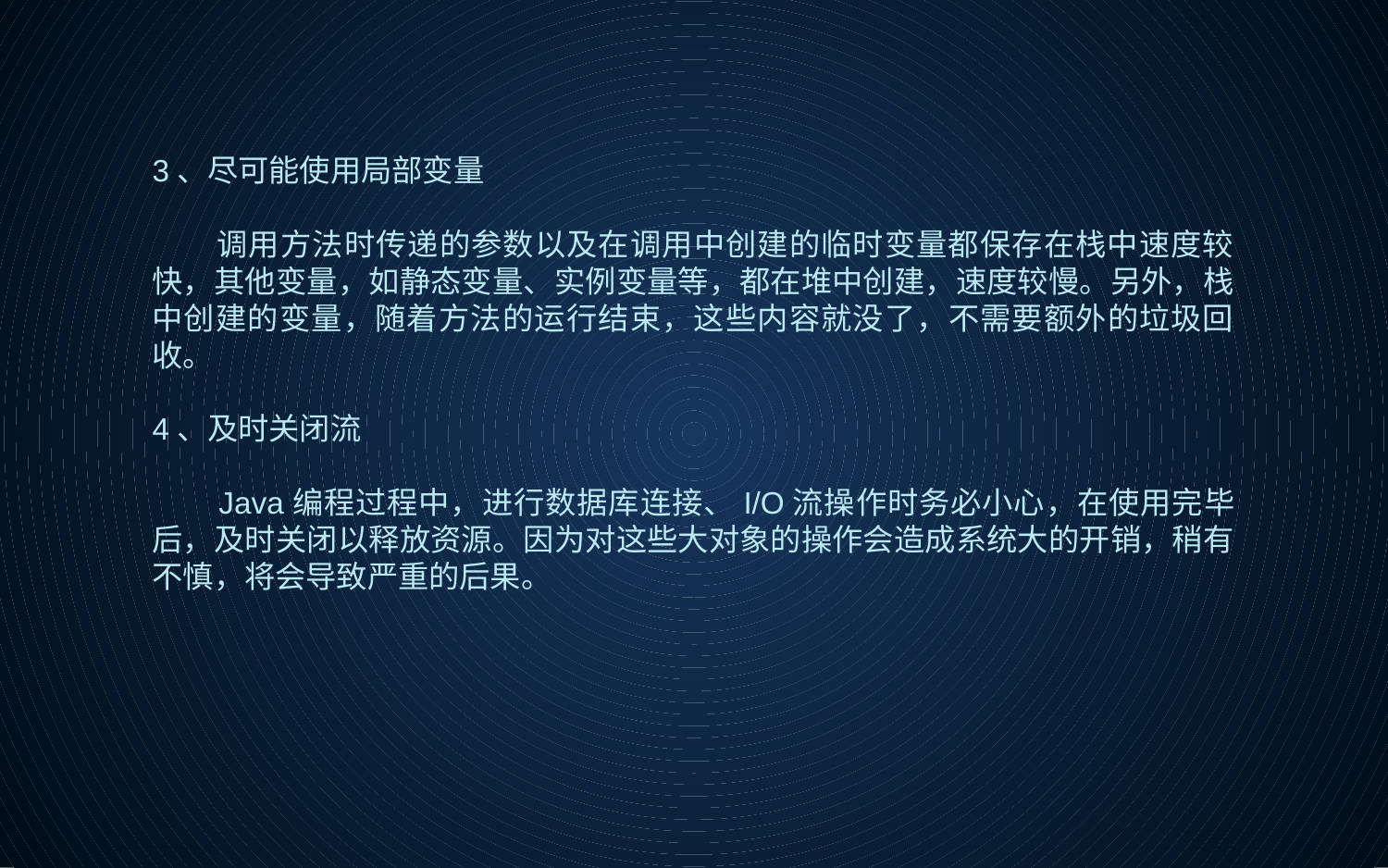

3、尽可能使用局部变量

       调用方法时传递的参数以及在调用中创建的临时变量都保存在栈中速度较快，其他变量，如静态变量、实例变量等，都在堆中创建，速度较慢。另外，栈中创建的变量，随着方法的运行结束，这些内容就没了，不需要额外的垃圾回收。

4、及时关闭流

       Java编程过程中，进行数据库连接、I/O流操作时务必小心，在使用完毕后，及时关闭以释放资源。因为对这些大对象的操作会造成系统大的开销，稍有不慎，将会导致严重的后果。